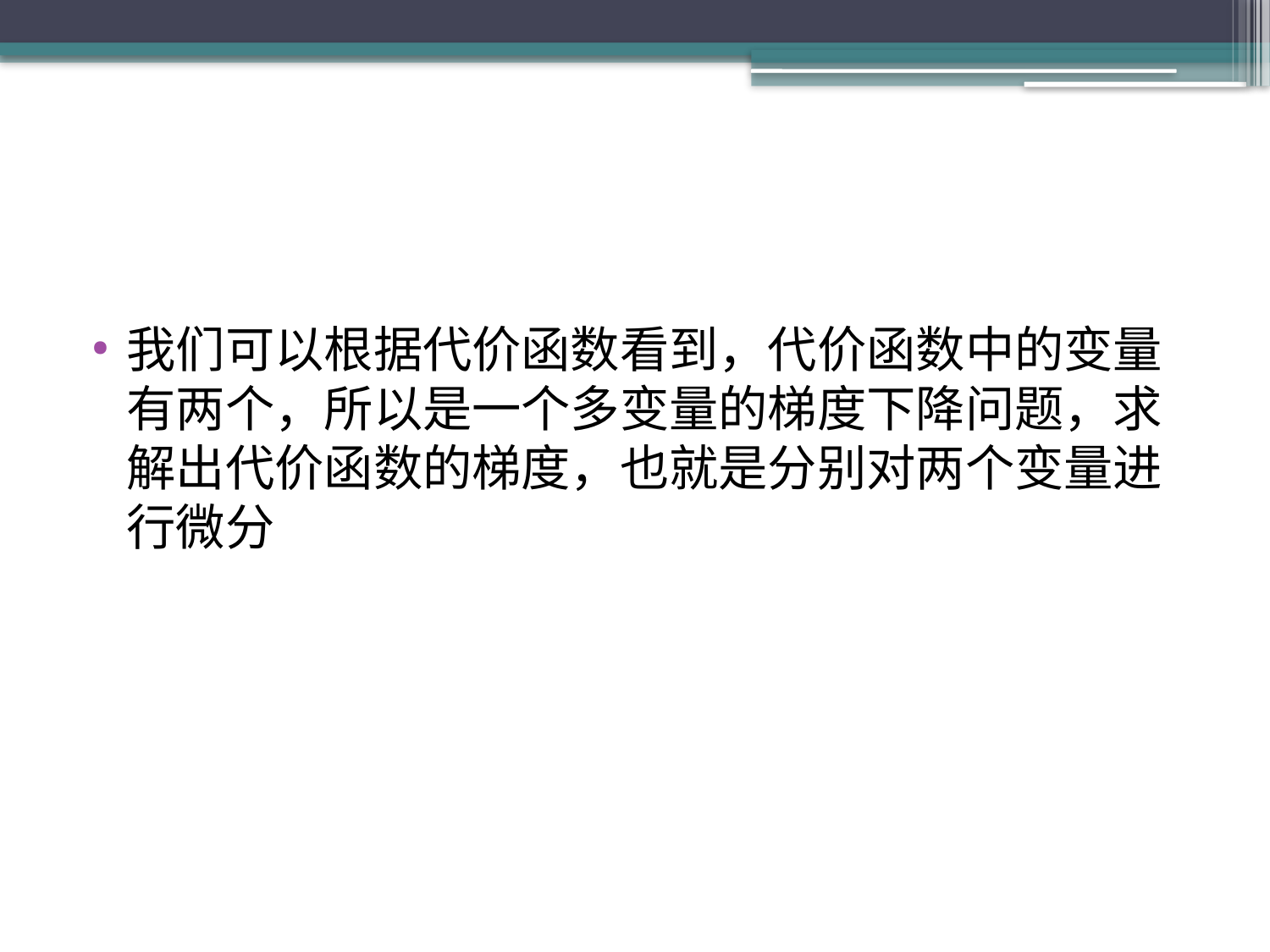

#
我们可以根据代价函数看到，代价函数中的变量有两个，所以是一个多变量的梯度下降问题，求解出代价函数的梯度，也就是分别对两个变量进行微分